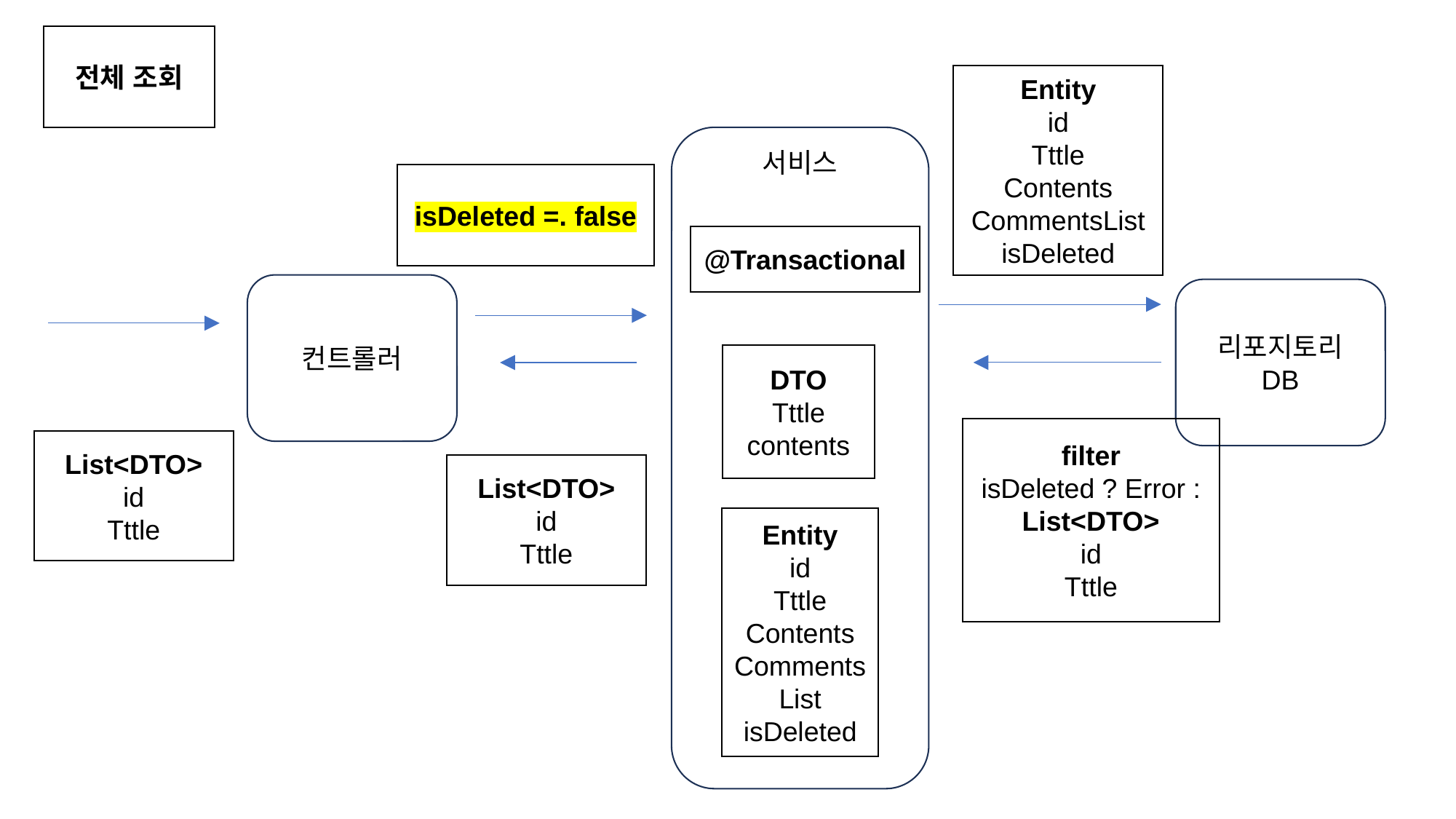

전체 조회
Entity
id
Tttle
Contents
CommentsList
isDeleted
서비스
isDeleted =. false
@Transactional
컨트롤러
리포지토리
DB
DTO
Tttle
contents
filter
isDeleted ? Error : List<DTO>
id
Tttle
List<DTO>
id
Tttle
List<DTO>
id
Tttle
Entity
id
Tttle
Contents
CommentsList
isDeleted